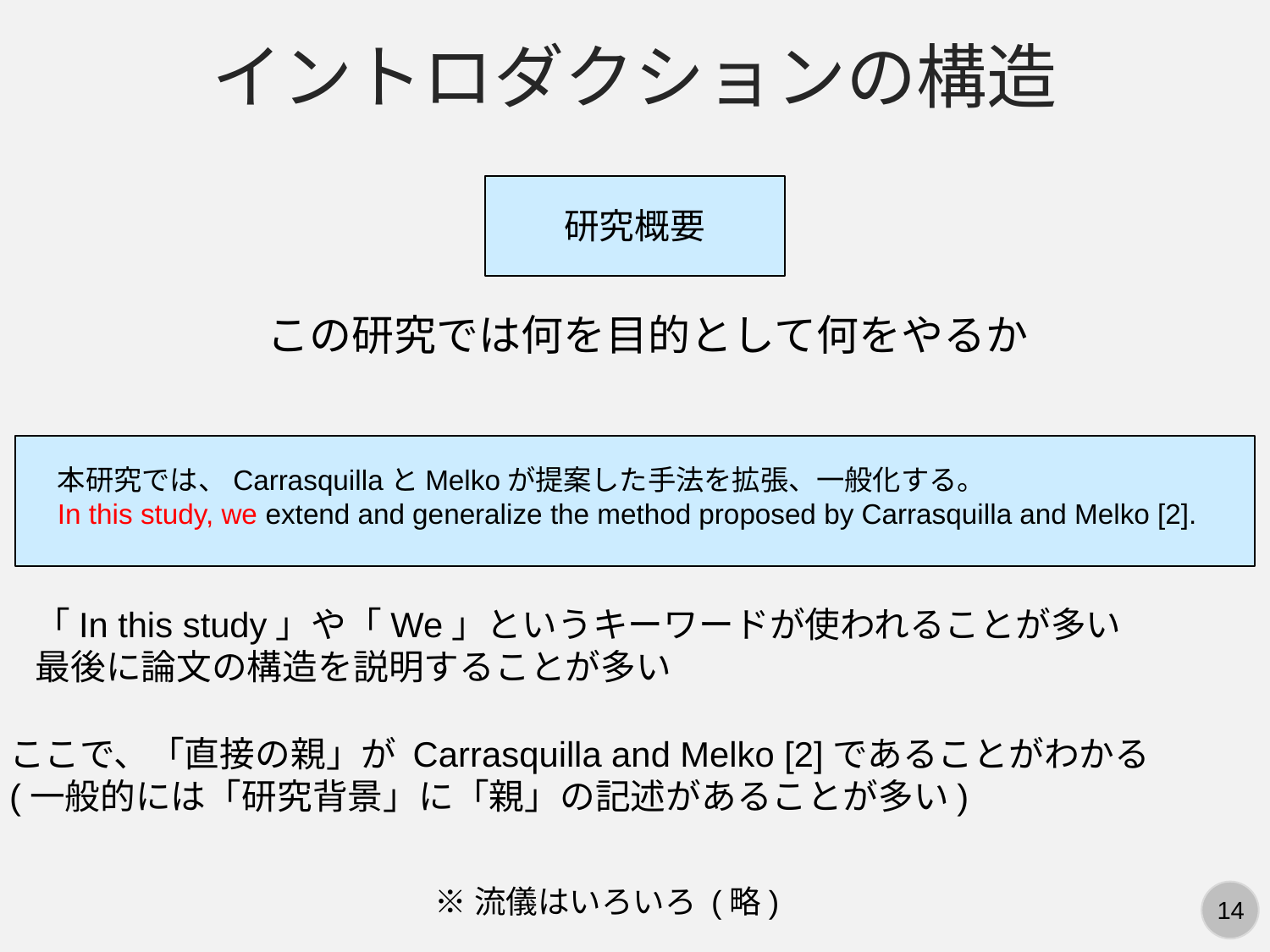

イントロダクションの構造

研究概要
この研究では何を目的として何をやるか

本研究では、CarrasquillaとMelkoが提案した手法を拡張、一般化する。
In this study, we extend and generalize the method proposed by Carrasquilla and Melko [2].
「In this study」や「We」というキーワードが使われることが多い
最後に論文の構造を説明することが多い
ここで、「直接の親」が Carrasquilla and Melko [2]であることがわかる
(一般的には「研究背景」に「親」の記述があることが多い)
※流儀はいろいろ (略)